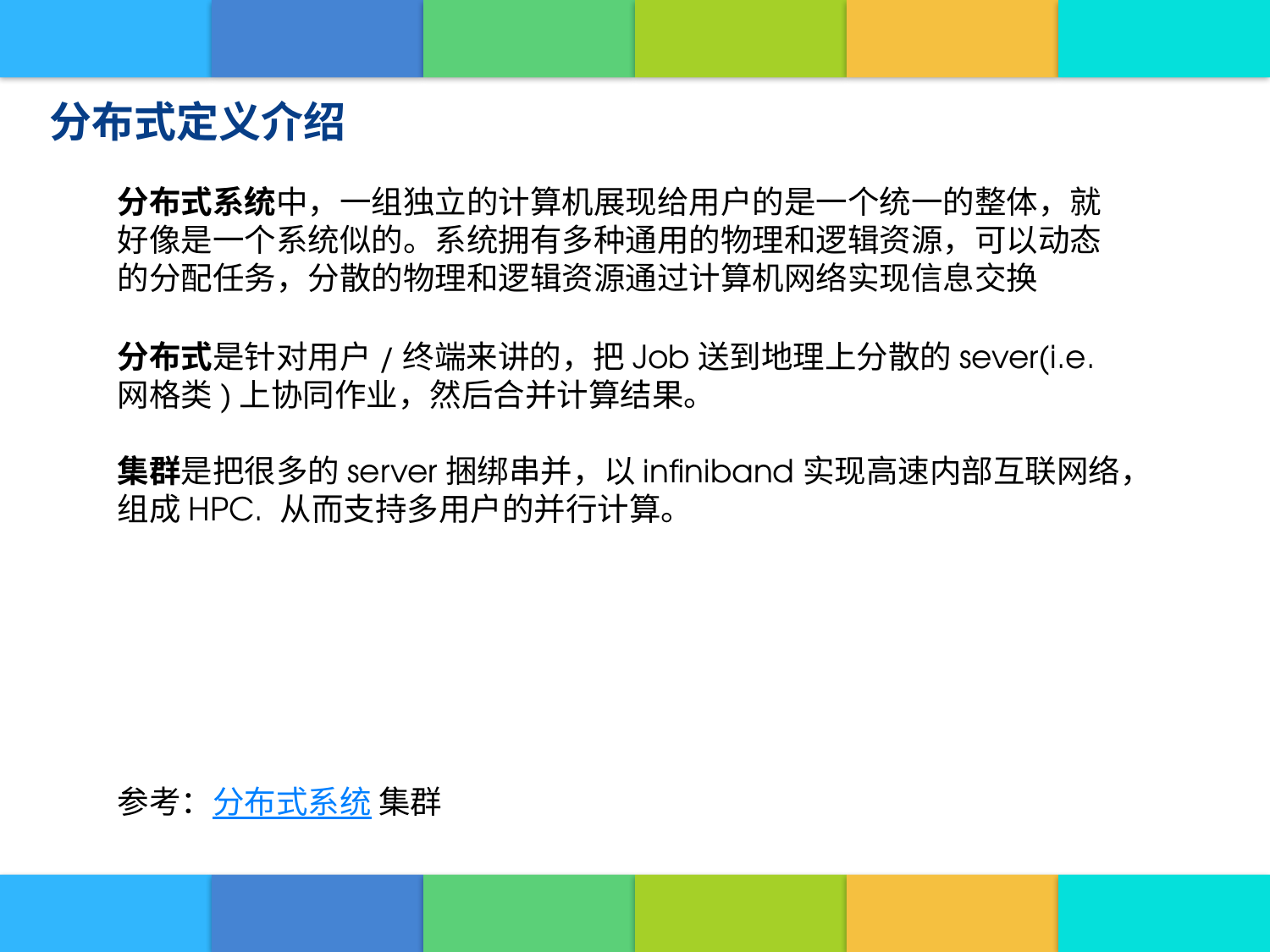

分布式定义介绍
分布式系统中，一组独立的计算机展现给用户的是一个统一的整体，就好像是一个系统似的。系统拥有多种通用的物理和逻辑资源，可以动态的分配任务，分散的物理和逻辑资源通过计算机网络实现信息交换

分布式是针对用户/终端来讲的，把Job送到地理上分散的sever(i.e. 网格类)上协同作业，然后合并计算结果。
集群是把很多的server捆绑串并，以infiniband实现高速内部互联网络，组成HPC. 从而支持多用户的并行计算。
参考：分布式系统 集群